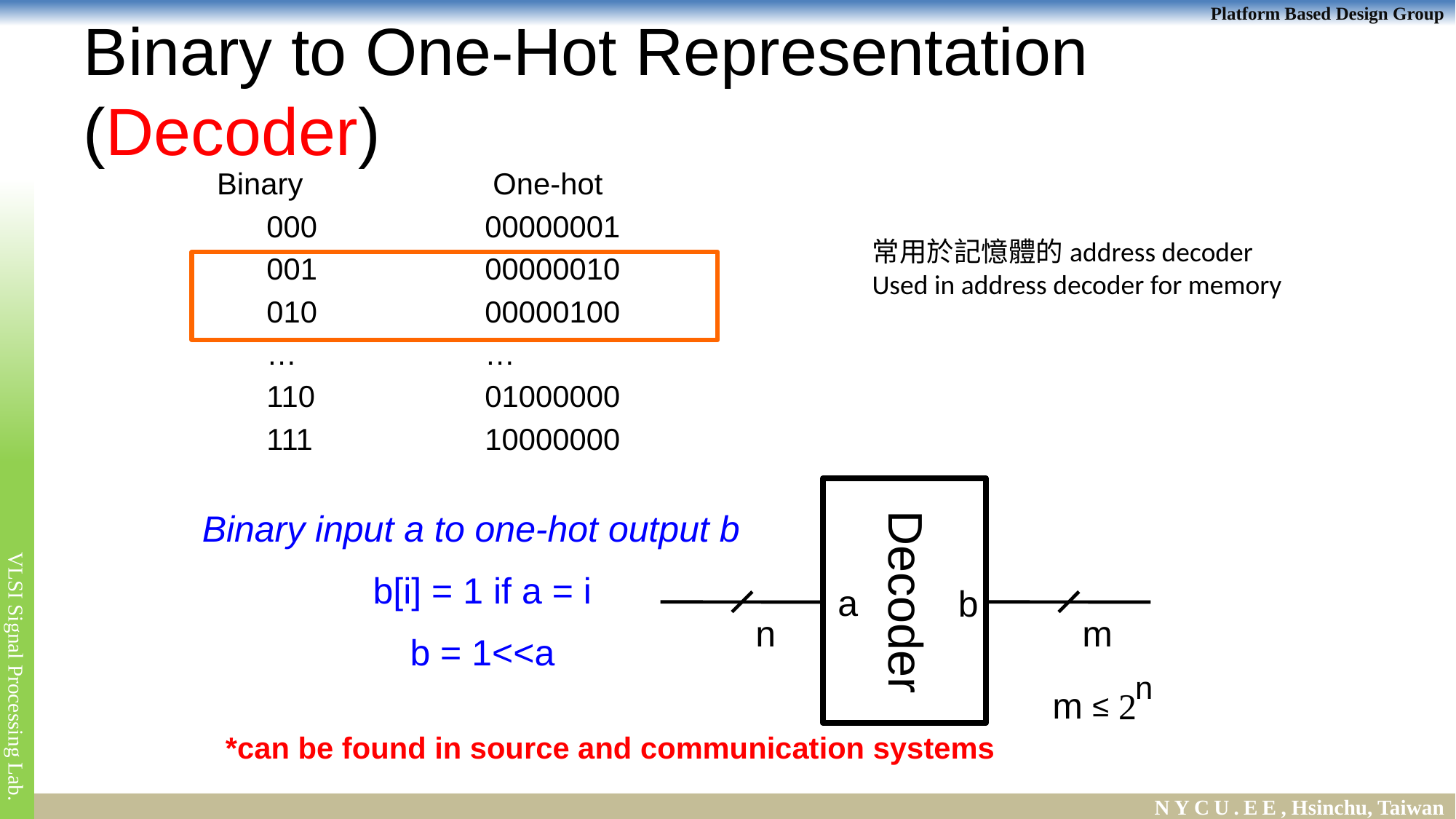

# Binary to One-Hot Representation (Decoder)
            Binary	              One-hot
		000		00000001
		001		00000010
		010		00000100
		…		…
		110		01000000
		111		10000000
常用於記憶體的address decoder
Used in address decoder for memory

Decoder
a
b

n
m
n
m
2
≤
Binary input a to one-hot output b
b[i] = 1 if a = i
b = 1<<a
*can be found in source and communication systems